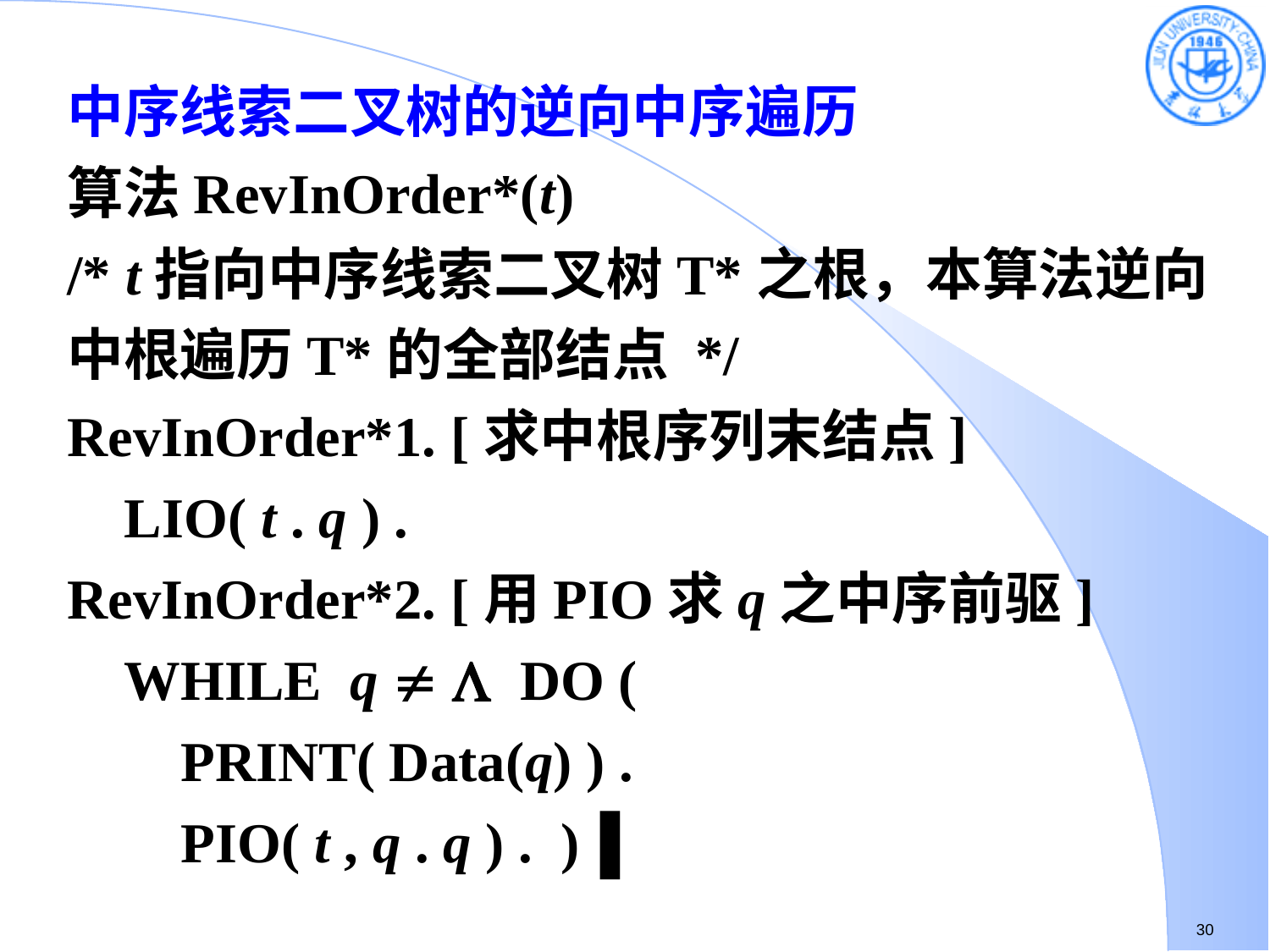

中序线索二叉树的逆向中序遍历
算法RevInOrder*(t)
/* t指向中序线索二叉树T*之根，本算法逆向中根遍历T*的全部结点 */
RevInOrder*1. [求中根序列末结点]
    LIO( t . q ) .
RevInOrder*2. [用PIO求q之中序前驱]
    WHILE  q ≠ Λ  DO (
        PRINT( Data(q) ) .
        PIO( t , q . q ) .  )▐